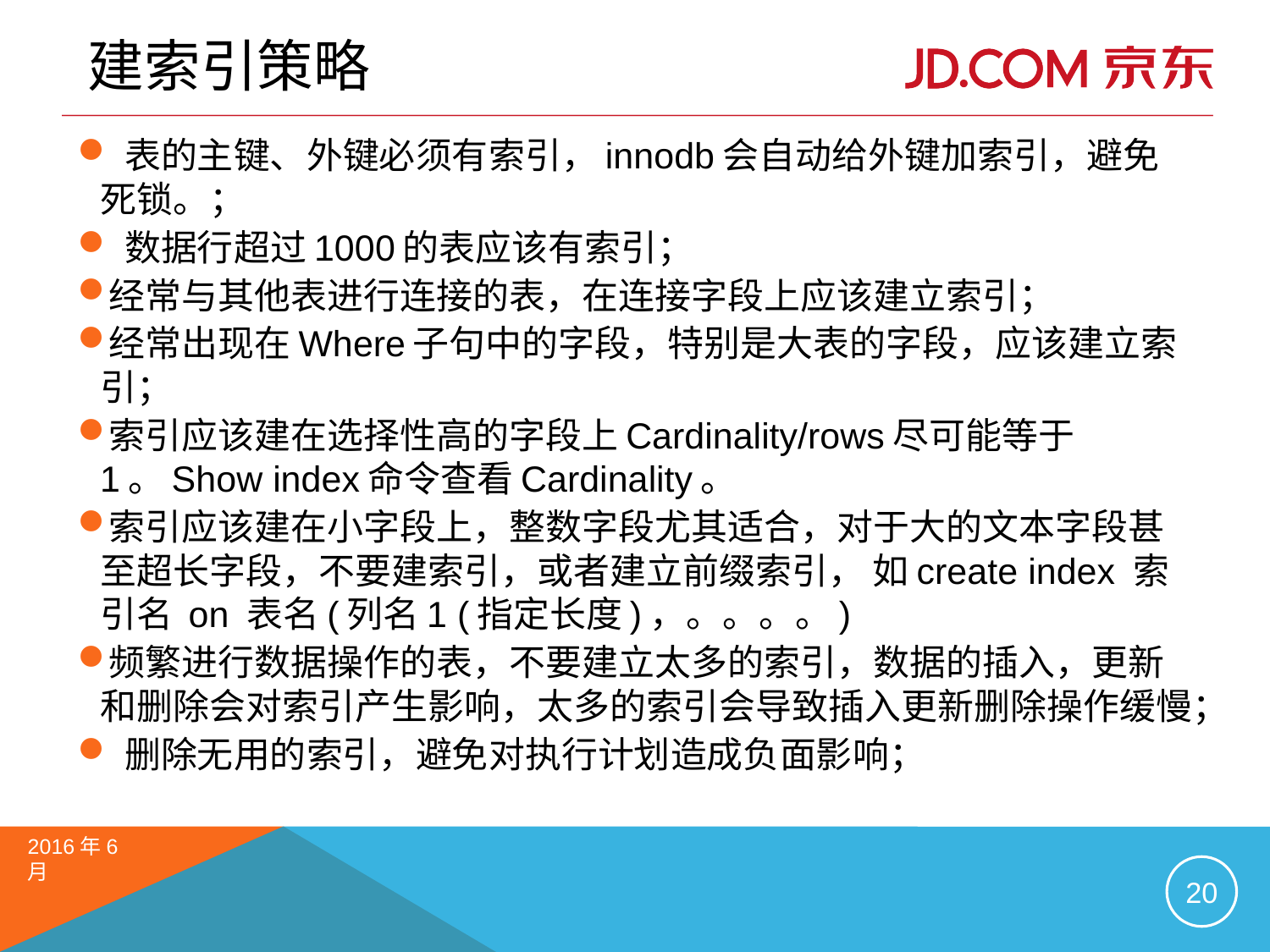

# 建索引策略
 表的主键、外键必须有索引，innodb会自动给外键加索引，避免死锁。；
 数据行超过1000的表应该有索引；
经常与其他表进行连接的表，在连接字段上应该建立索引；
经常出现在Where子句中的字段，特别是大表的字段，应该建立索引；
索引应该建在选择性高的字段上Cardinality/rows尽可能等于1。Show index命令查看Cardinality。
索引应该建在小字段上，整数字段尤其适合，对于大的文本字段甚至超长字段，不要建索引，或者建立前缀索引， 如create index 索引名 on 表名(列名1 (指定长度)，。。。。)
频繁进行数据操作的表，不要建立太多的索引，数据的插入，更新和删除会对索引产生影响，太多的索引会导致插入更新删除操作缓慢；
 删除无用的索引，避免对执行计划造成负面影响；
2016年6月
20